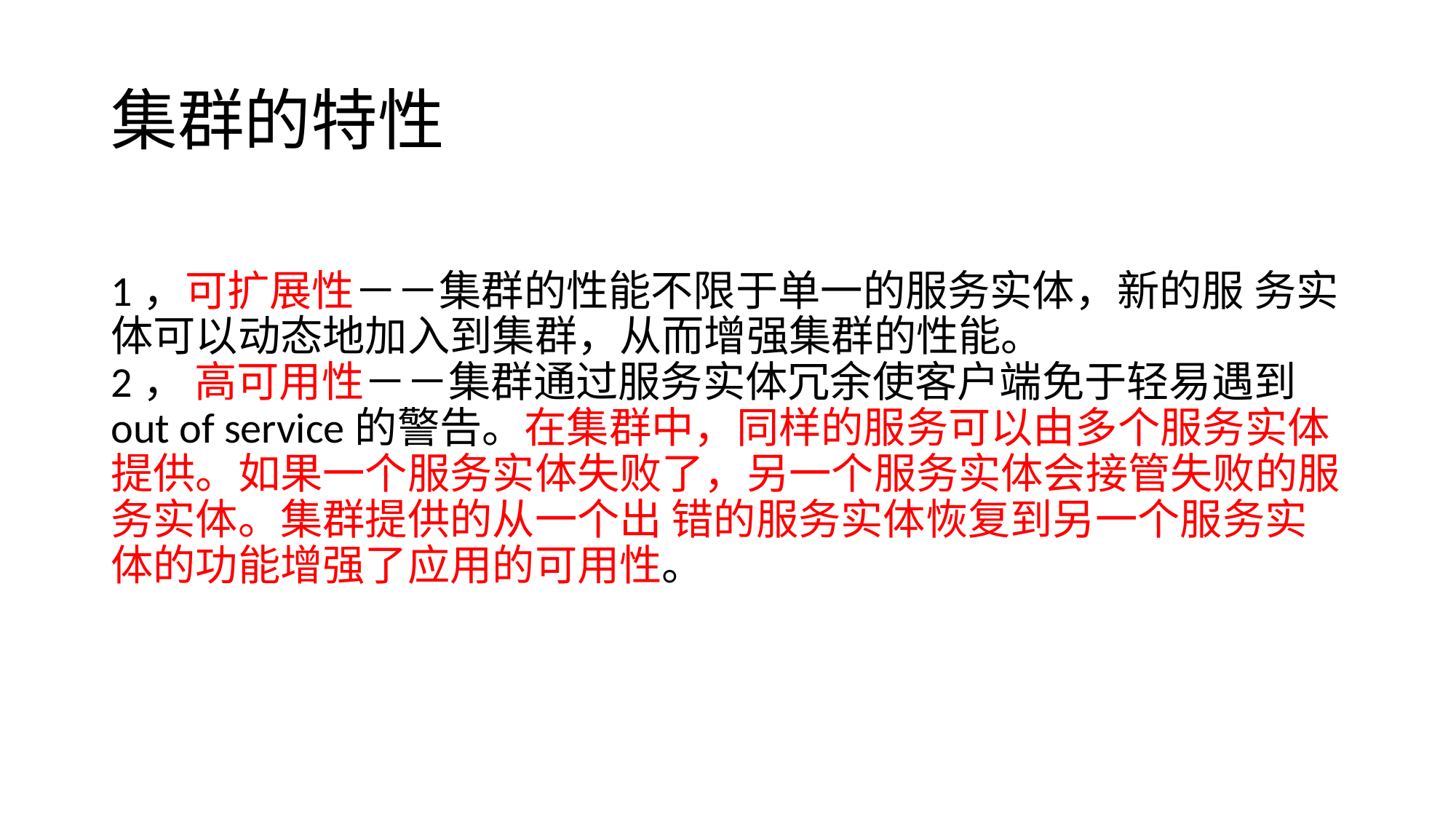

# 集群的特性
1，可扩展性－－集群的性能不限于单一的服务实体，新的服 务实体可以动态地加入到集群，从而增强集群的性能。 
2， 高可用性－－集群通过服务实体冗余使客户端免于轻易遇到out of service的警告。在集群中，同样的服务可以由多个服务实体提供。如果一个服务实体失败了，另一个服务实体会接管失败的服务实体。集群提供的从一个出 错的服务实体恢复到另一个服务实体的功能增强了应用的可用性。